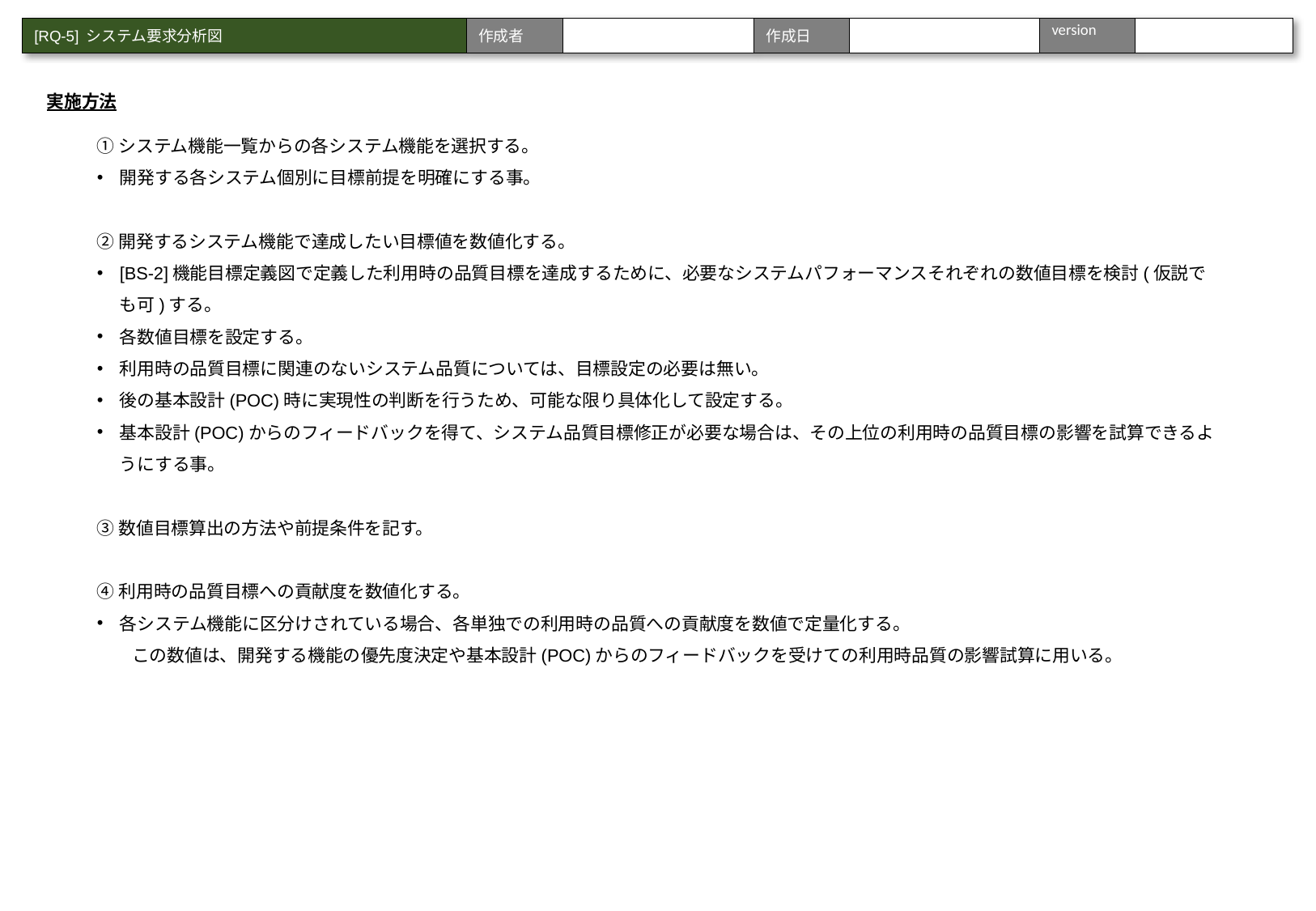

| [RQ-5] システム要求分析図 | 作成者 |  | 作成日 |  | version |  |
| --- | --- | --- | --- | --- | --- | --- |
実施方法
①システム機能一覧からの各システム機能を選択する。
開発する各システム個別に目標前提を明確にする事。

②開発するシステム機能で達成したい目標値を数値化する。
[BS-2]機能目標定義図で定義した利用時の品質目標を達成するために、必要なシステムパフォーマンスそれぞれの数値目標を検討(仮説でも可)する。
各数値目標を設定する。
利用時の品質目標に関連のないシステム品質については、目標設定の必要は無い。
後の基本設計(POC)時に実現性の判断を行うため、可能な限り具体化して設定する。
基本設計(POC)からのフィードバックを得て、システム品質目標修正が必要な場合は、その上位の利用時の品質目標の影響を試算できるようにする事。

③数値目標算出の方法や前提条件を記す。

④利用時の品質目標への貢献度を数値化する。
各システム機能に区分けされている場合、各単独での利用時の品質への貢献度を数値で定量化する。
　　この数値は、開発する機能の優先度決定や基本設計(POC)からのフィードバックを受けての利用時品質の影響試算に用いる。